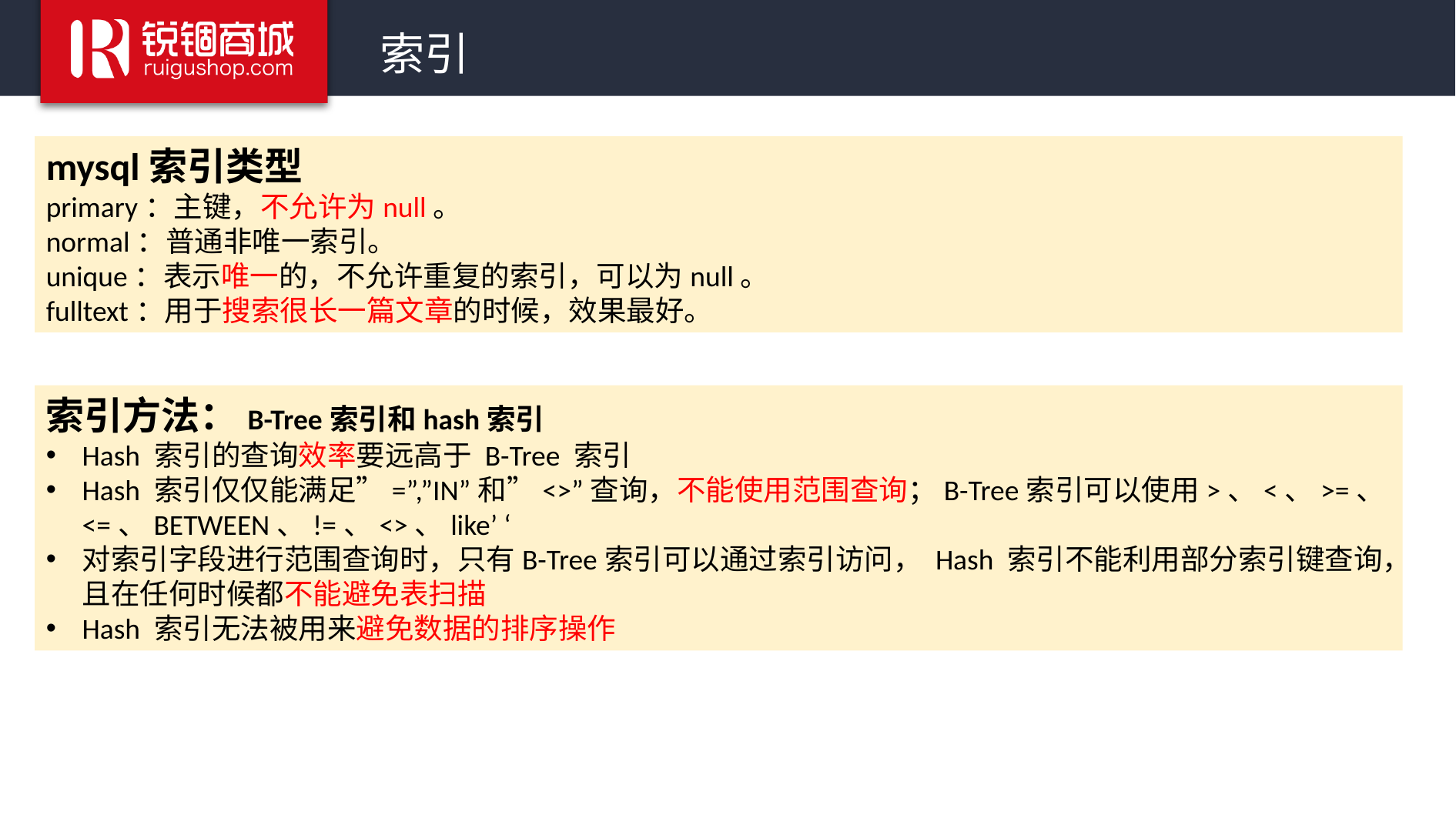

索引
mysql索引类型
primary：主键，不允许为null。
normal：普通非唯一索引。
unique：表示唯一的，不允许重复的索引，可以为null。
fulltext：用于搜索很长一篇文章的时候，效果最好。
索引方法：B-Tree索引和hash索引
Hash 索引的查询效率要远高于 B-Tree 索引
Hash 索引仅仅能满足”=”,”IN”和”<>”查询，不能使用范围查询；B-Tree索引可以使用>、<、>=、<=、BETWEEN、!=、<>、like’ ‘
对索引字段进行范围查询时，只有B-Tree索引可以通过索引访问， Hash 索引不能利用部分索引键查询，且在任何时候都不能避免表扫描
Hash 索引无法被用来避免数据的排序操作